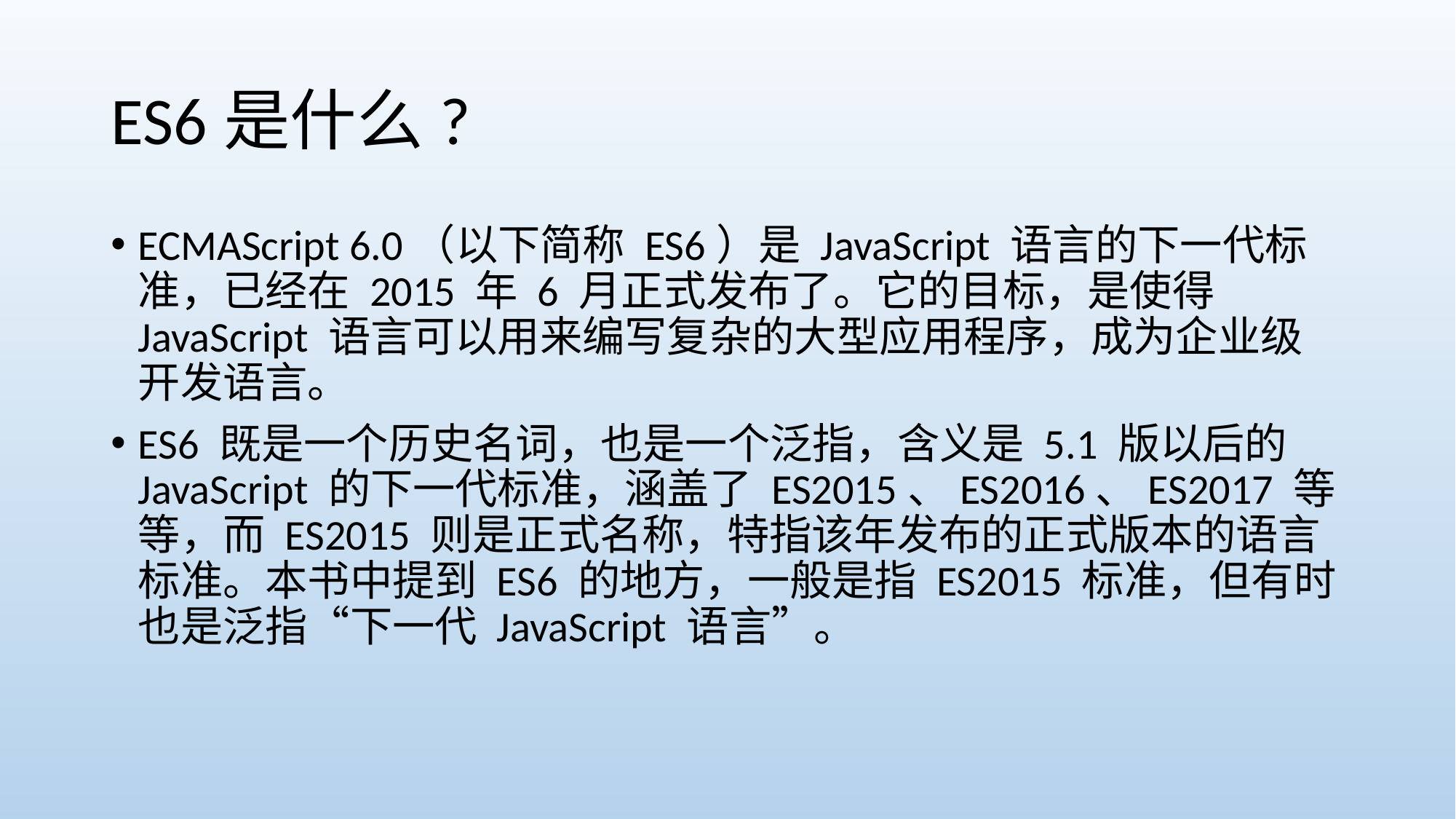

# ES6是什么?
ECMAScript 6.0（以下简称 ES6）是 JavaScript 语言的下一代标准，已经在 2015 年 6 月正式发布了。它的目标，是使得 JavaScript 语言可以用来编写复杂的大型应用程序，成为企业级开发语言。
ES6 既是一个历史名词，也是一个泛指，含义是 5.1 版以后的 JavaScript 的下一代标准，涵盖了 ES2015、ES2016、ES2017 等等，而 ES2015 则是正式名称，特指该年发布的正式版本的语言标准。本书中提到 ES6 的地方，一般是指 ES2015 标准，但有时也是泛指“下一代 JavaScript 语言”。